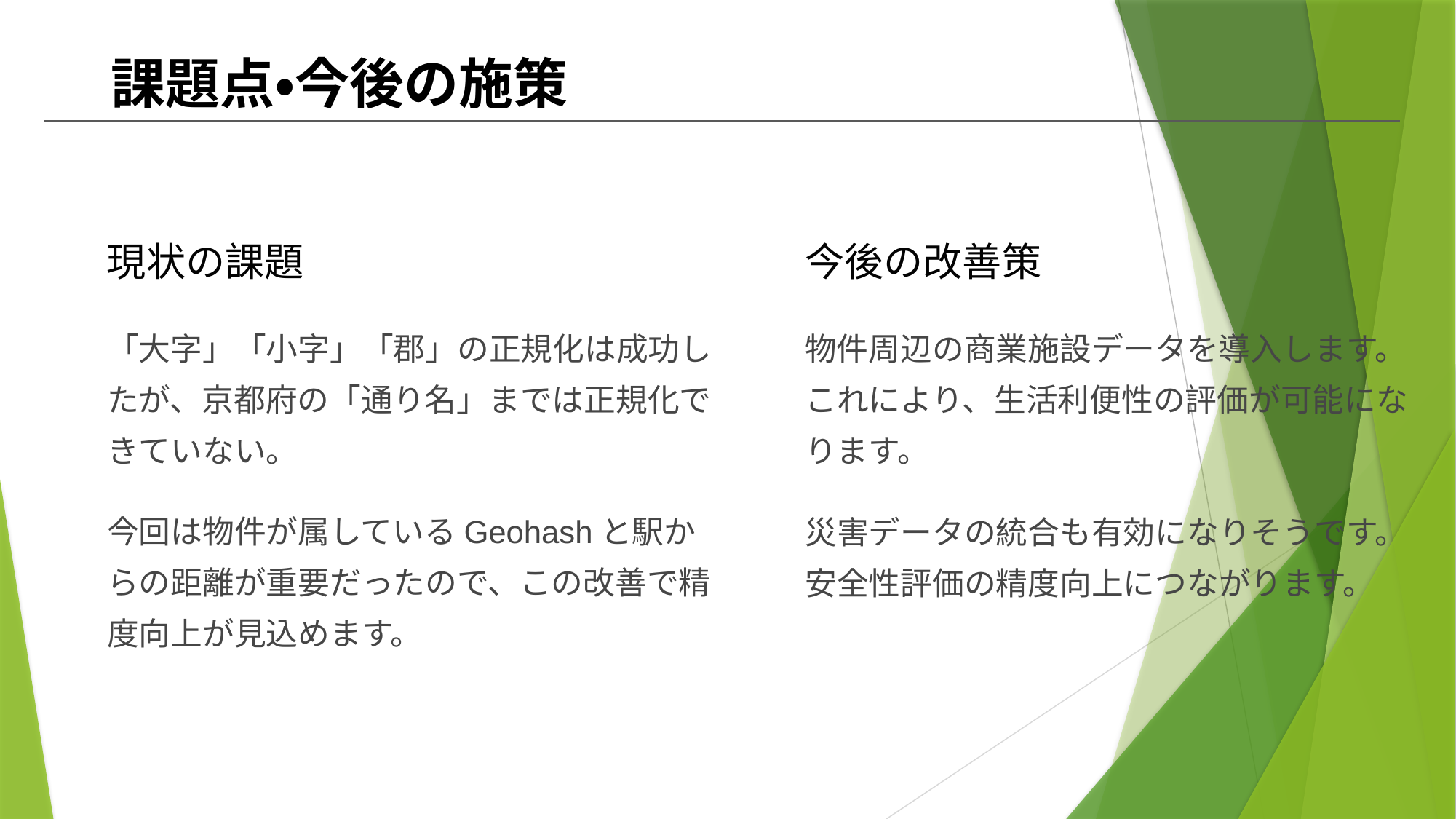

# 課題点・今後の施策
現状の課題
今後の改善策
「大字」「小字」「郡」の正規化は成功したが、京都府の「通り名」までは正規化できていない。
物件周辺の商業施設データを導入します。これにより、生活利便性の評価が可能になります。
今回は物件が属しているGeohashと駅からの距離が重要だったので、この改善で精度向上が見込めます。
災害データの統合も有効になりそうです。安全性評価の精度向上につながります。